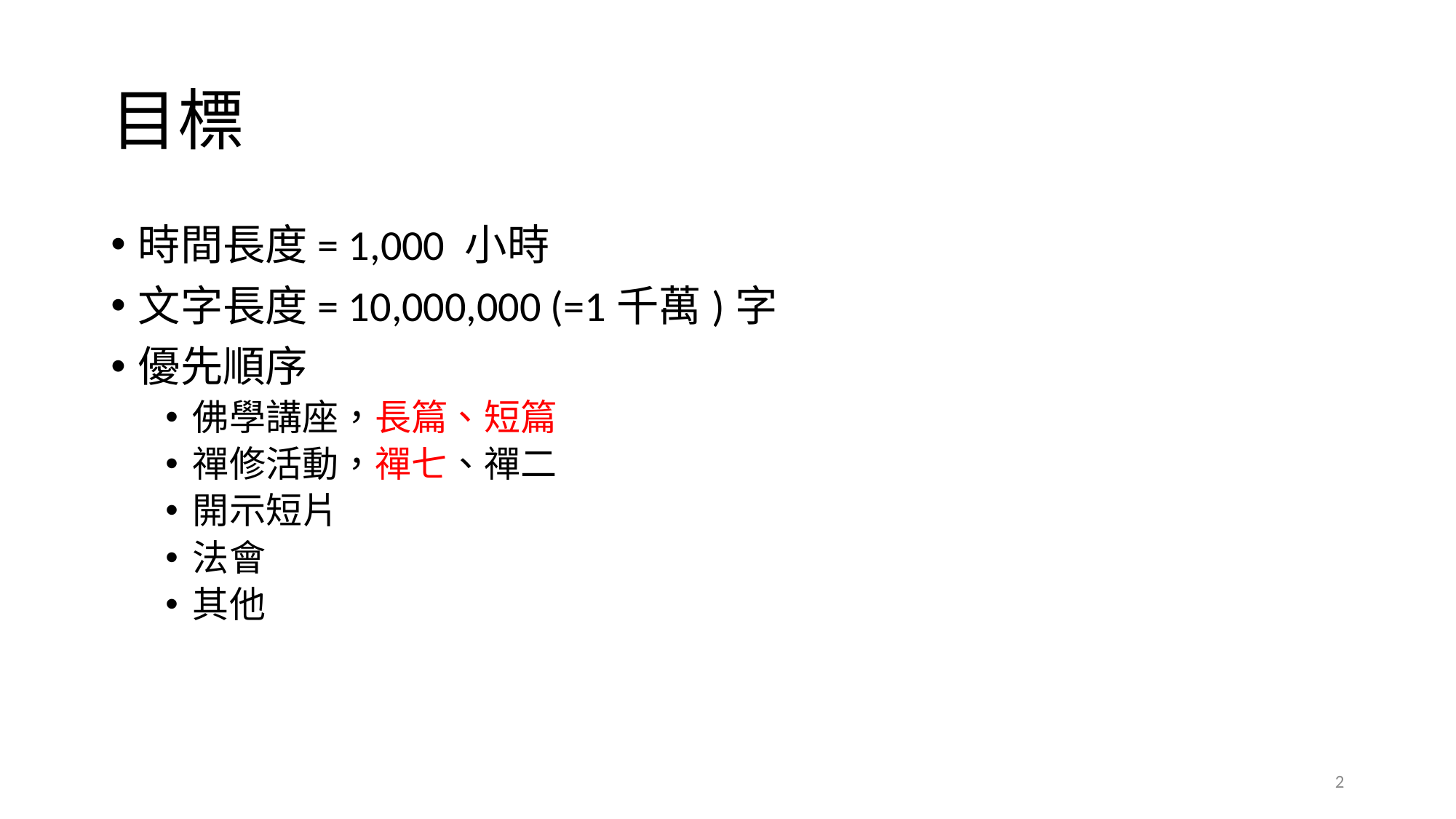

# 目標
時間長度= 1,000 小時
文字長度= 10,000,000 (=1千萬)字
優先順序
佛學講座，長篇、短篇
禪修活動，禪七、禪二
開示短片
法會
其他

2